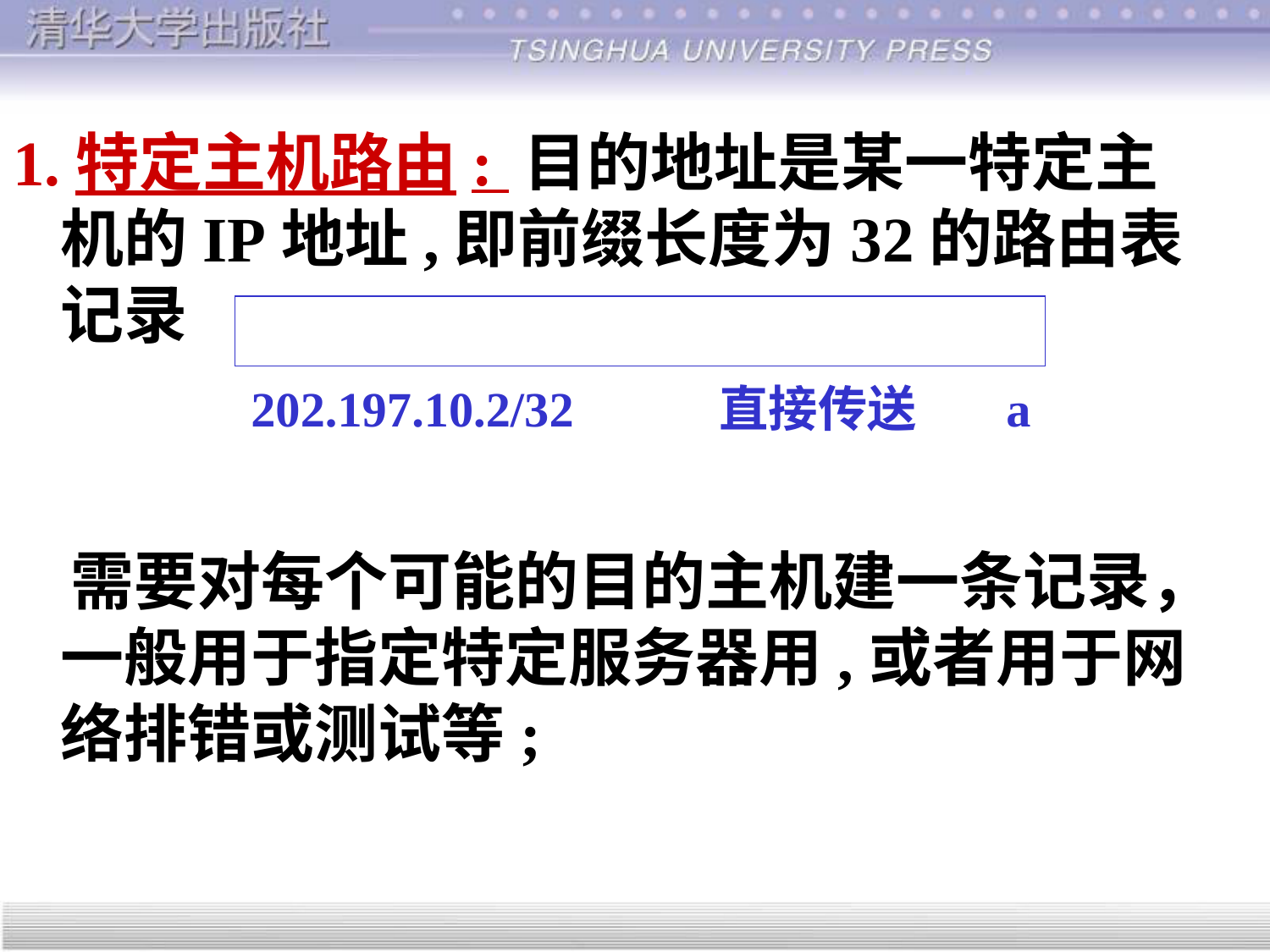

1.特定主机路由: 目的地址是某一特定主机的IP地址,即前缀长度为32的路由表记录
               202.197.10.2/32	 直接传送	    a

   需要对每个可能的目的主机建一条记录，一般用于指定特定服务器用,或者用于网络排错或测试等;

14